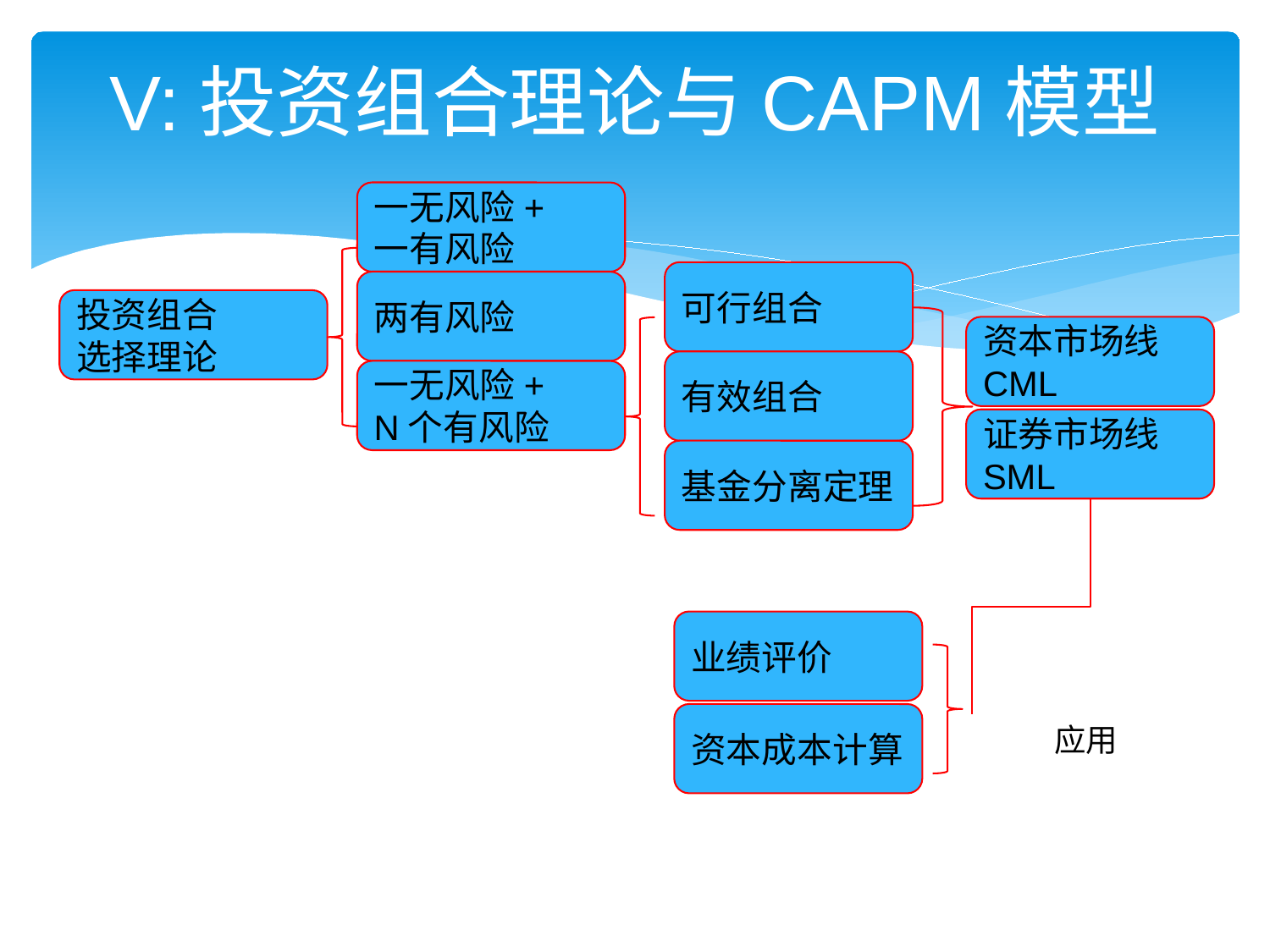

# V:投资组合理论与CAPM模型
一无风险+
一有风险

可行组合
两有风险
投资组合
选择理论

资本市场线
CML

有效组合
一无风险+
N个有风险
证券市场线
SML
基金分离定理
业绩评价

资本成本计算
应用